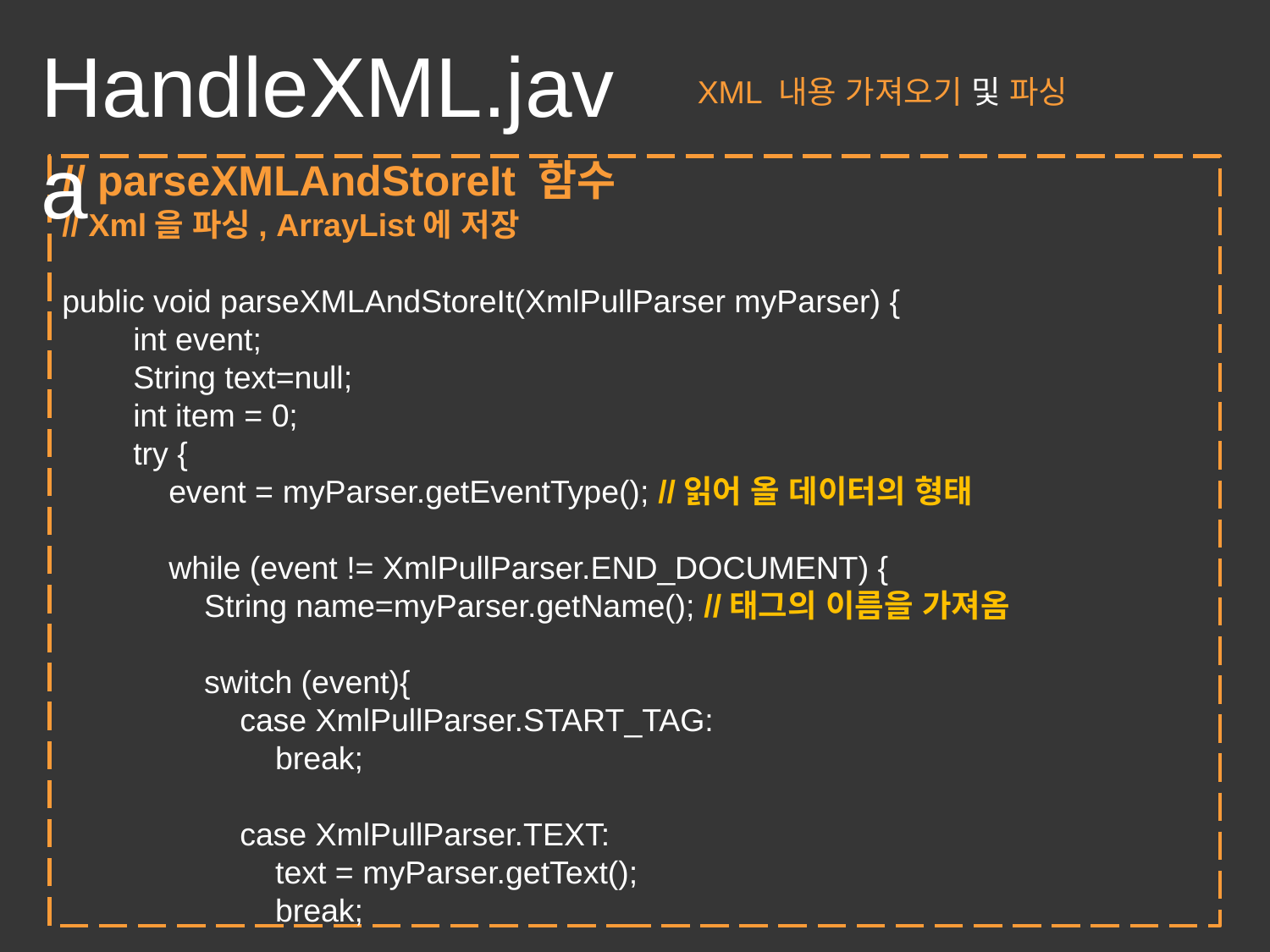

HandleXML.java
XML 내용 가져오기 및 파싱
// parseXMLAndStoreIt 함수
// Xml을 파싱, ArrayList에 저장

public void parseXMLAndStoreIt(XmlPullParser myParser) {
        int event;
        String text=null;
        int item = 0;
        try {
            event = myParser.getEventType(); //읽어 올 데이터의 형태

            while (event != XmlPullParser.END_DOCUMENT) {
                String name=myParser.getName(); //태그의 이름을 가져옴

                switch (event){
                    case XmlPullParser.START_TAG:
                        break;

                    case XmlPullParser.TEXT:
                        text = myParser.getText();
                        break;